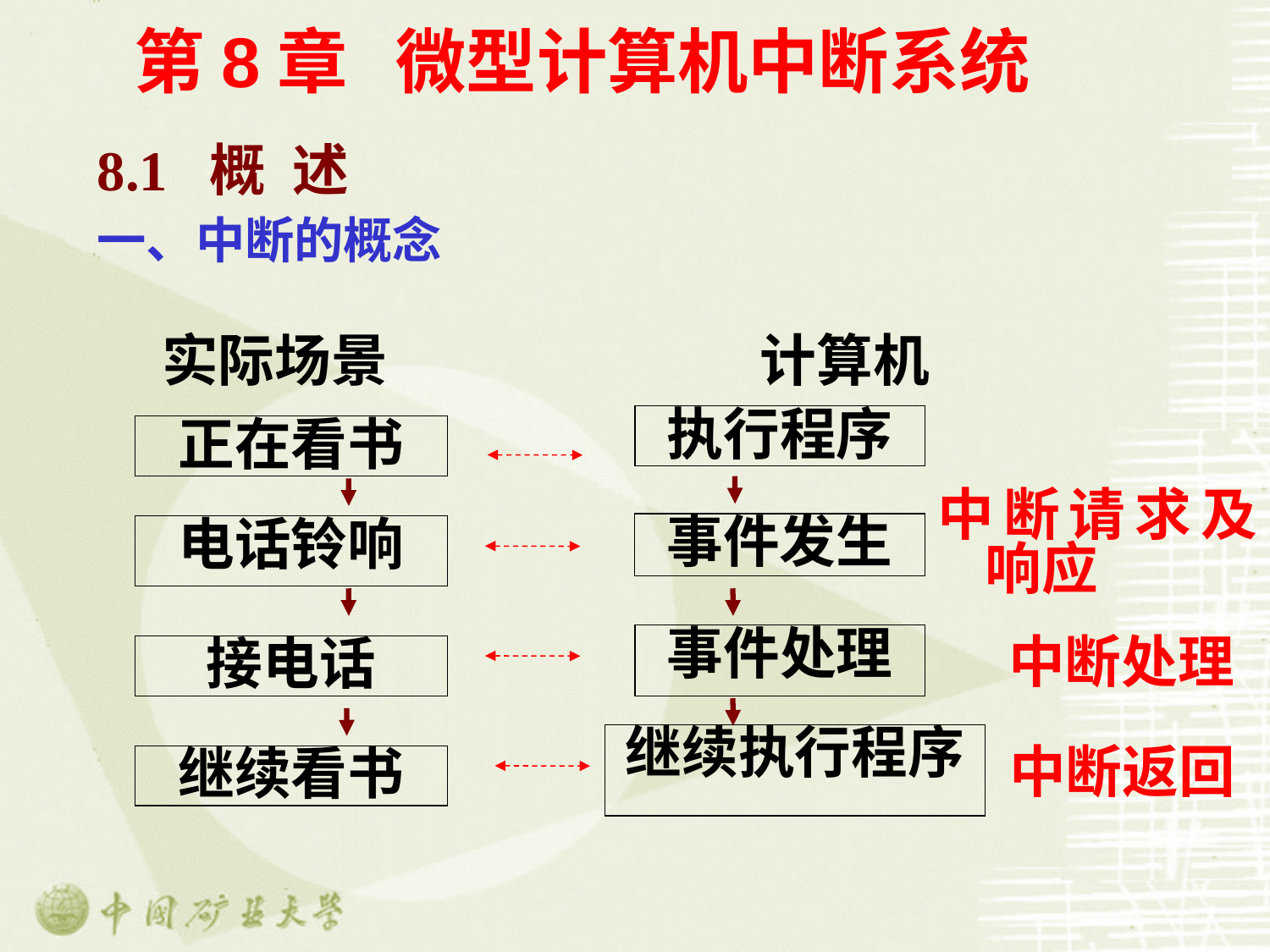

# 第8章   微型计算机中断系统
8.1  概  述
一、中断的概念
实际场景
计算机
执行程序
正在看书

中断请求及响应
事件发生
电话铃响

事件处理
中断处理
接电话

继续执行程序
中断返回
继续看书